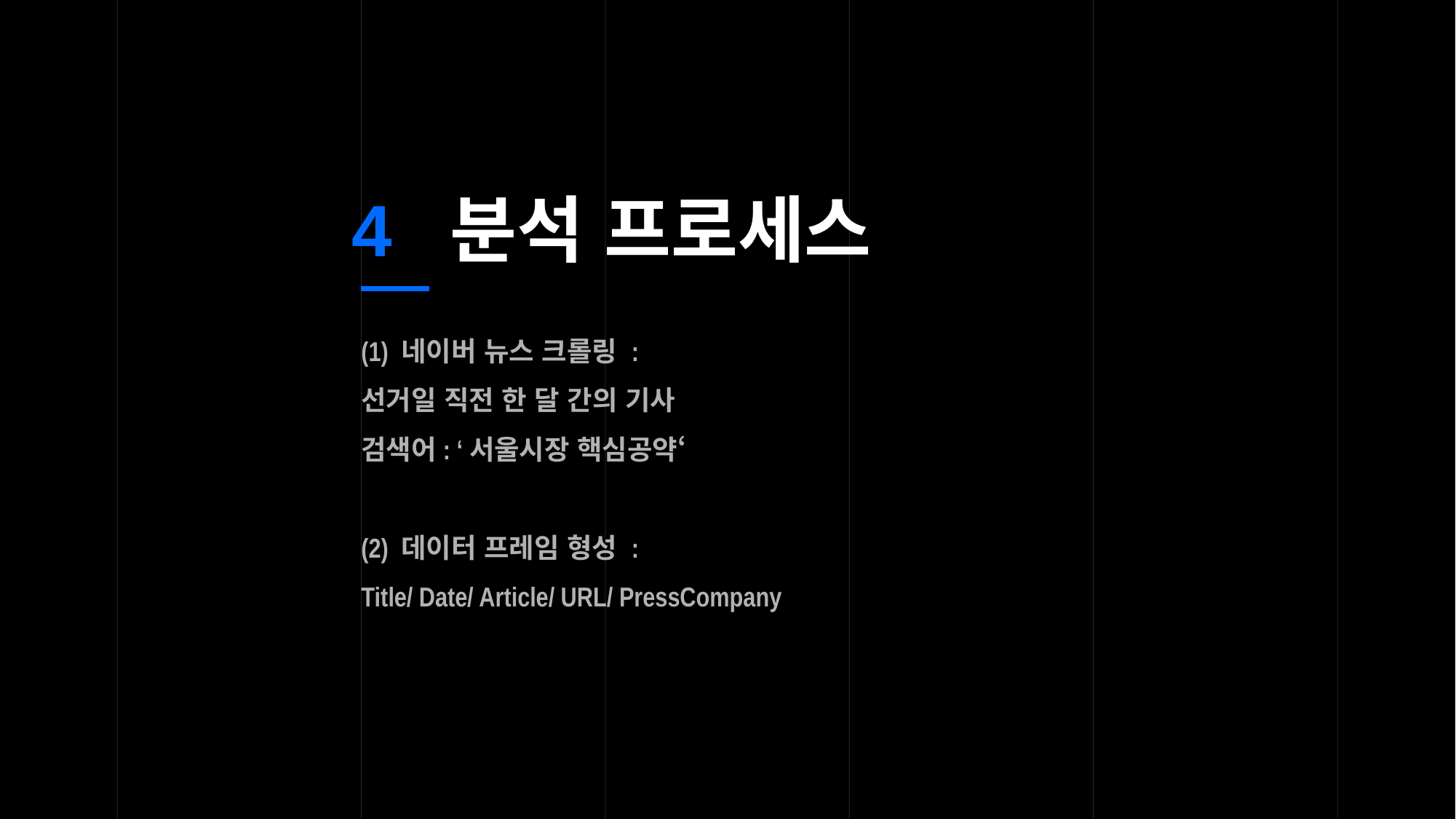

4  분석 프로세스
(1) 네이버 뉴스 크롤링 :
선거일 직전 한 달 간의 기사
검색어: ‘서울시장 핵심공약‘

(2) 데이터 프레임 형성 :
Title/ Date/ Article/ URL/ PressCompany